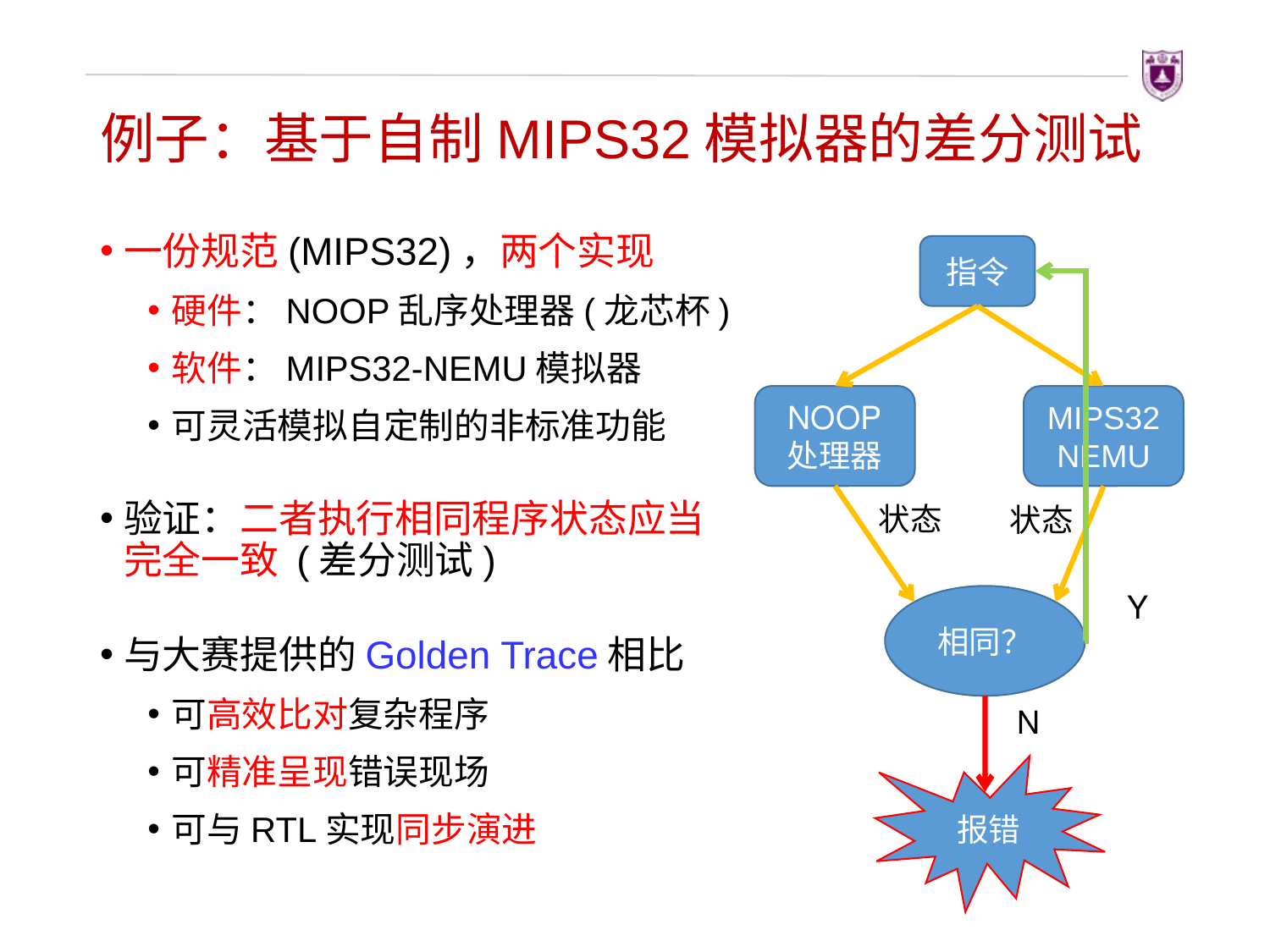

# 例子：基于自制MIPS32模拟器的差分测试
一份规范(MIPS32)，两个实现
硬件：NOOP乱序处理器(龙芯杯)
软件：MIPS32-NEMU模拟器
可灵活模拟自定制的非标准功能
验证：二者执行相同程序状态应当完全一致 (差分测试)
与大赛提供的Golden Trace相比
可高效比对复杂程序
可精准呈现错误现场
可与RTL实现同步演进

指令
NOOP
处理器
MIPS32
NEMU
状态
状态
Y
相同？
N
报错